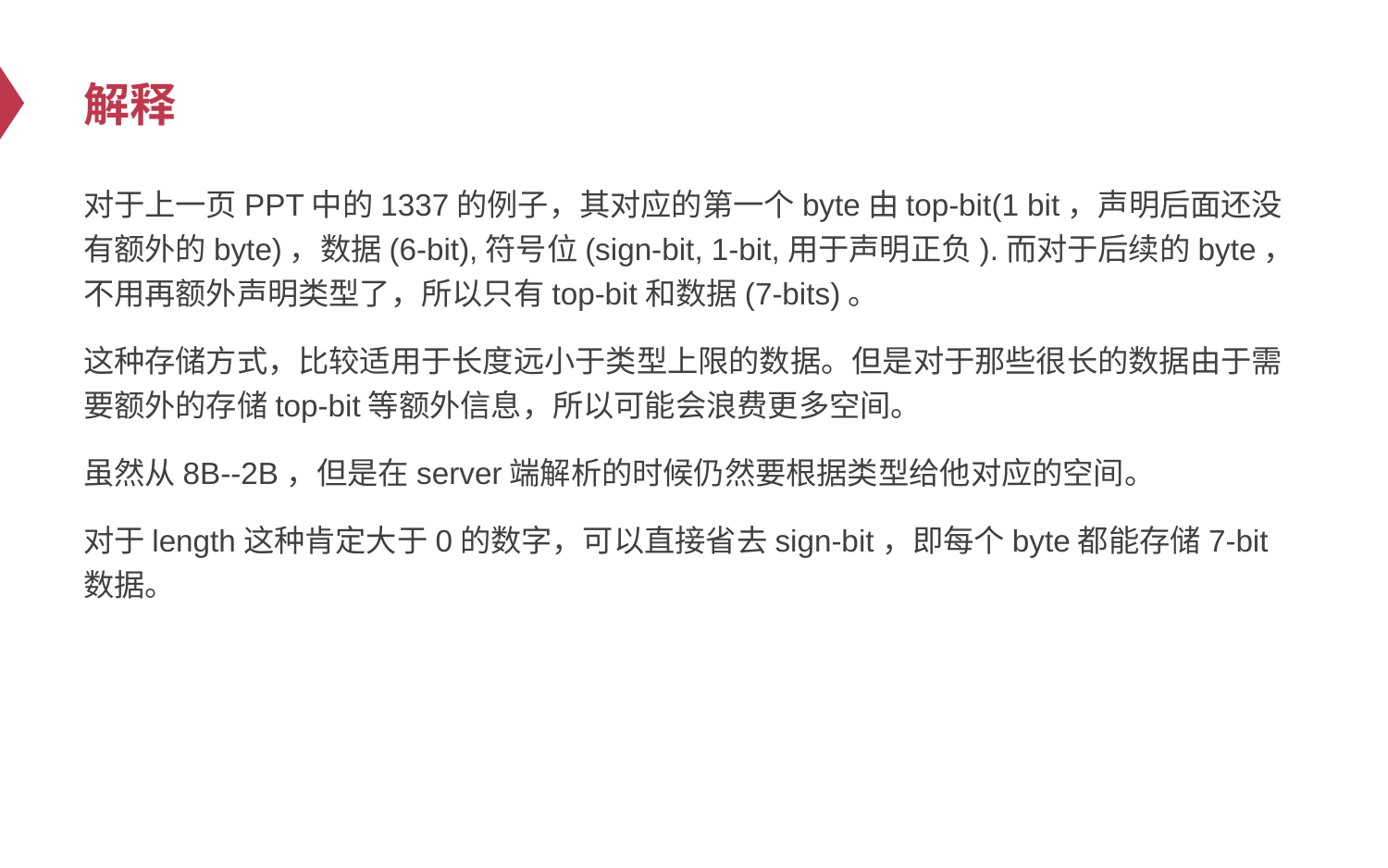

# 解释
对于上一页PPT中的1337的例子，其对应的第一个byte由top-bit(1 bit，声明后面还没有额外的byte)，数据(6-bit),符号位(sign-bit, 1-bit,用于声明正负).而对于后续的byte，不用再额外声明类型了，所以只有top-bit和数据(7-bits)。
这种存储方式，比较适用于长度远小于类型上限的数据。但是对于那些很长的数据由于需要额外的存储top-bit等额外信息，所以可能会浪费更多空间。
虽然从8B--2B，但是在server端解析的时候仍然要根据类型给他对应的空间。
对于length这种肯定大于0的数字，可以直接省去sign-bit，即每个byte都能存储7-bit数据。
36